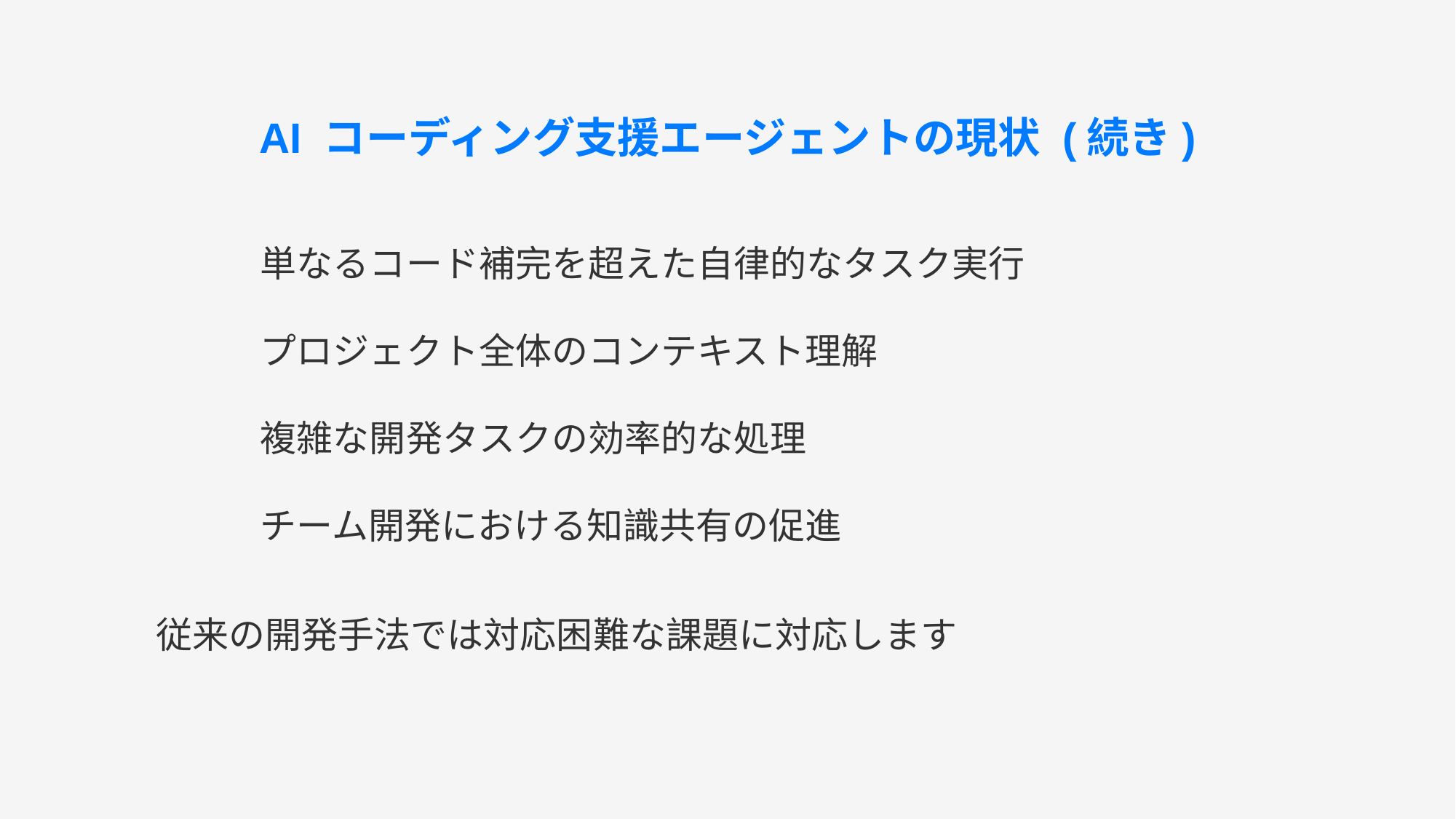

AI コーディング支援エージェントの現状 (続き)
 単なるコード補完を超えた自律的なタスク実行
 プロジェクト全体のコンテキスト理解
 複雑な開発タスクの効率的な処理
 チーム開発における知識共有の促進
従来の開発手法では対応困難な課題に対応します